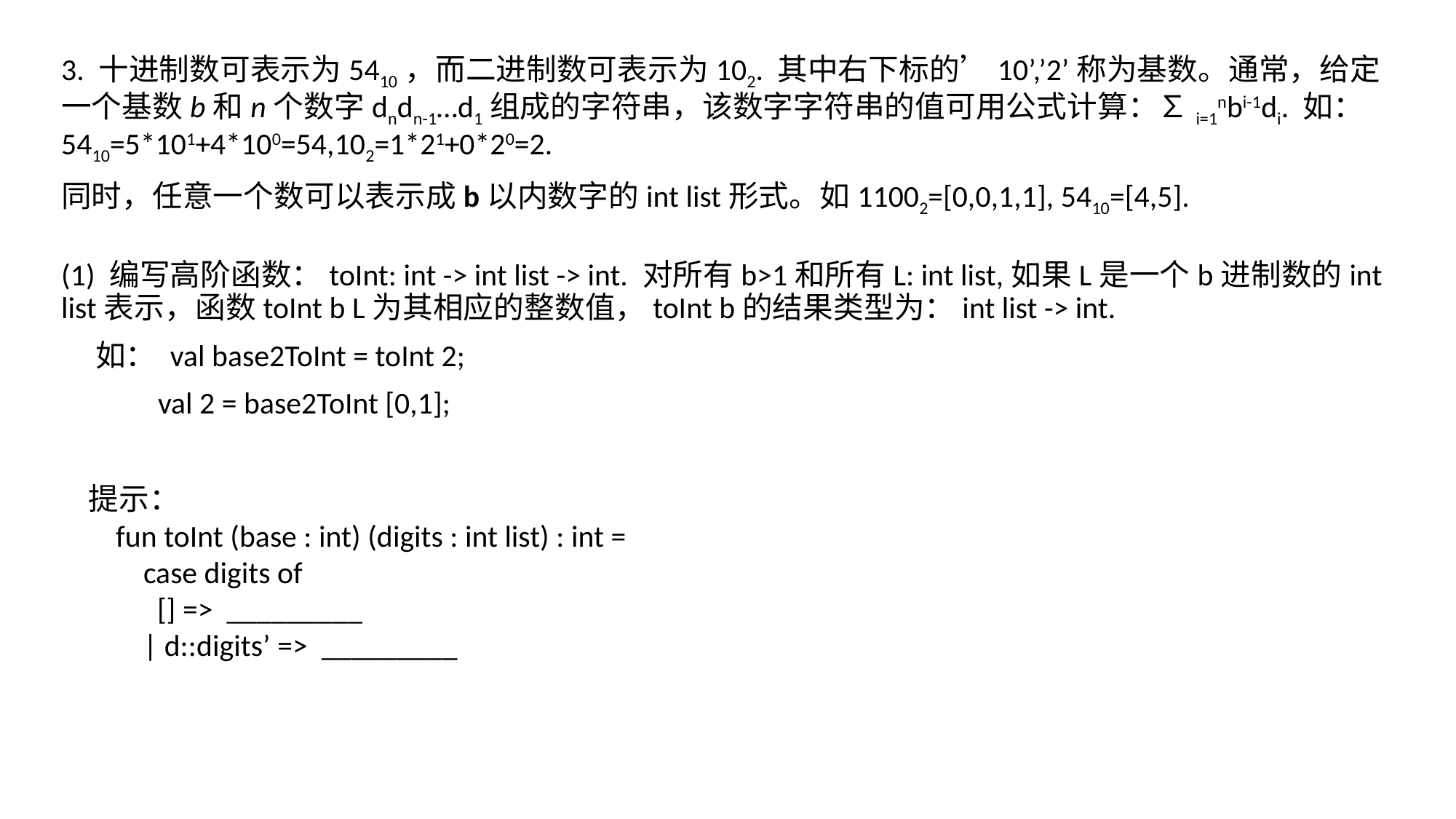

3. 十进制数可表示为5410，而二进制数可表示为102. 其中右下标的’10’,’2’称为基数。通常，给定一个基数b和n个数字dndn-1…d1组成的字符串，该数字字符串的值可用公式计算：∑i=1nbi-1di. 如：5410=5*101+4*100=54,102=1*21+0*20=2.
同时，任意一个数可以表示成b以内数字的int list形式。如11002=[0,0,1,1], 5410=[4,5].

(1) 编写高阶函数：toInt: int -> int list -> int. 对所有b>1和所有L: int list,如果L是一个b进制数的int list表示，函数toInt b L为其相应的整数值，toInt b的结果类型为：int list -> int.
    如： val base2ToInt = toInt 2;
              val 2 = base2ToInt [0,1];

   提示：
fun toInt (base : int) (digits : int list) : int =
    case digits of
      [] =>  _________
    | d::digits’ =>  _________